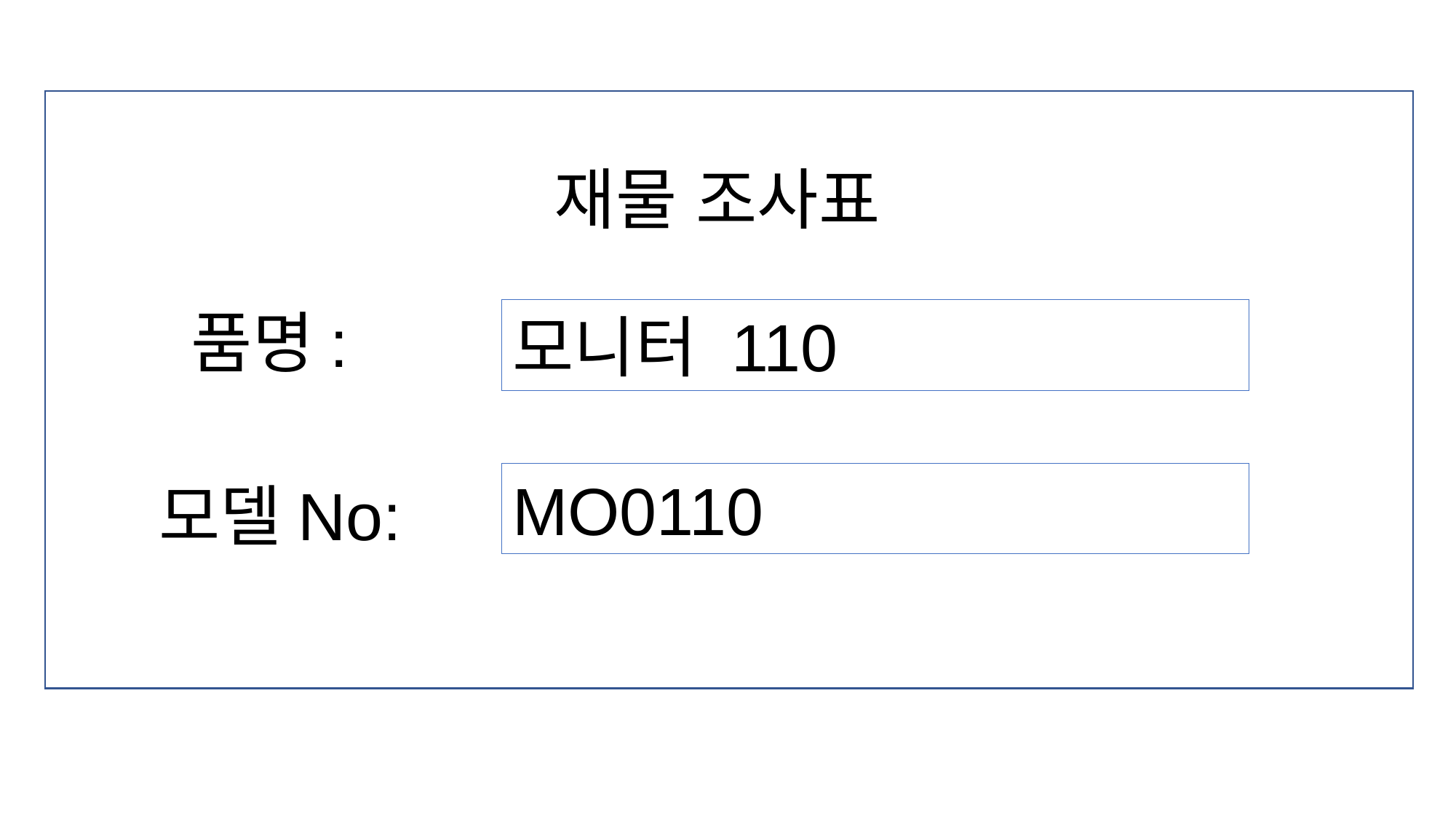

재물 조사표
품명:
모니터 110
MO0110
모델No: